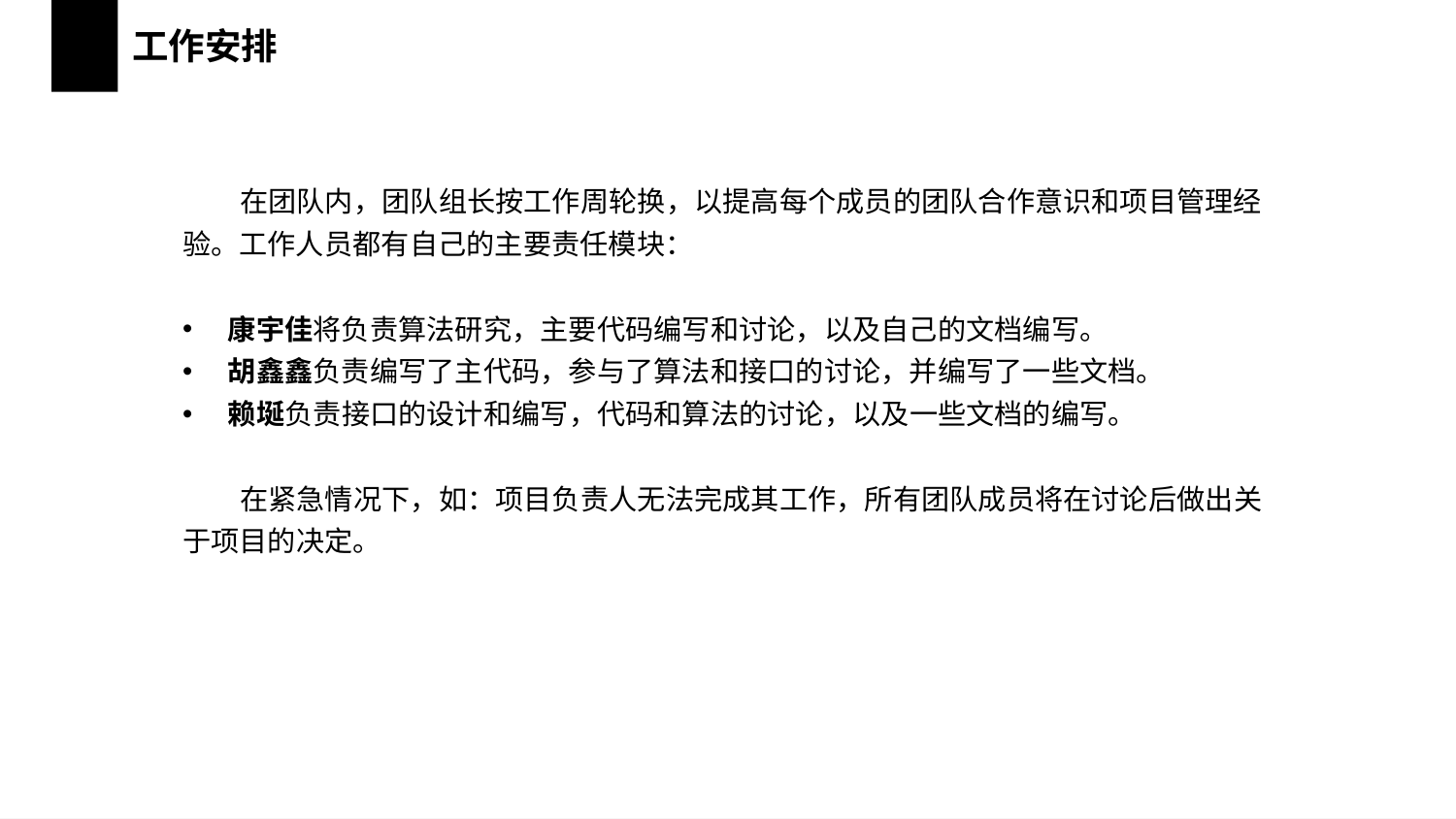

工作安排
在团队内，团队组长按工作周轮换，以提高每个成员的团队合作意识和项目管理经验。工作人员都有自己的主要责任模块：

康宇佳将负责算法研究，主要代码编写和讨论，以及自己的文档编写。
胡鑫鑫负责编写了主代码，参与了算法和接口的讨论，并编写了一些文档。
赖埏负责接口的设计和编写，代码和算法的讨论，以及一些文档的编写。

在紧急情况下，如：项目负责人无法完成其工作，所有团队成员将在讨论后做出关于项目的决定。